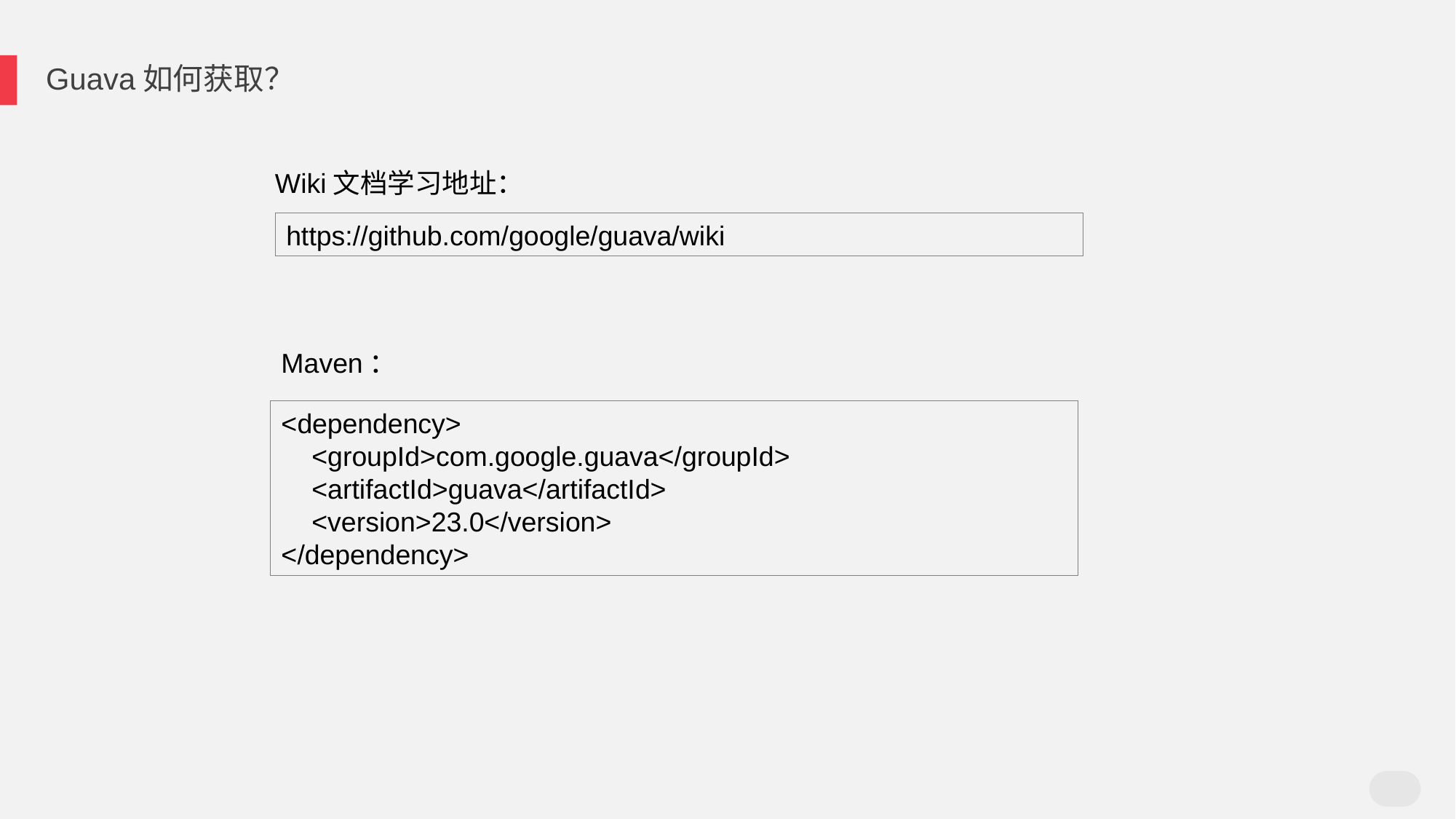

Guava如何获取？
Wiki文档学习地址：
https://github.com/google/guava/wiki
Maven：
<dependency>
    <groupId>com.google.guava</groupId>
    <artifactId>guava</artifactId>
    <version>23.0</version>
</dependency>